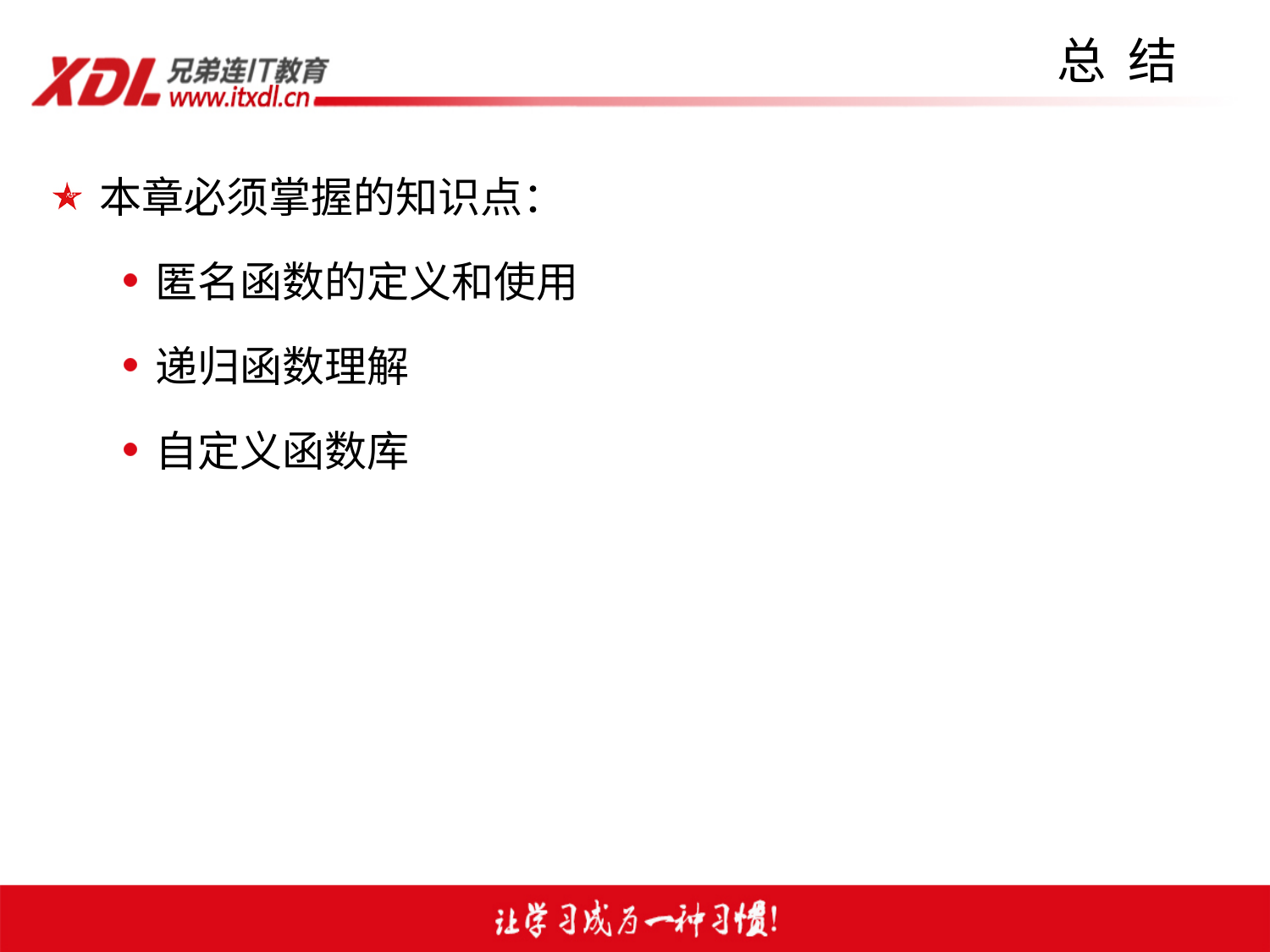

# 总  结
本章必须掌握的知识点：
匿名函数的定义和使用
递归函数理解
自定义函数库